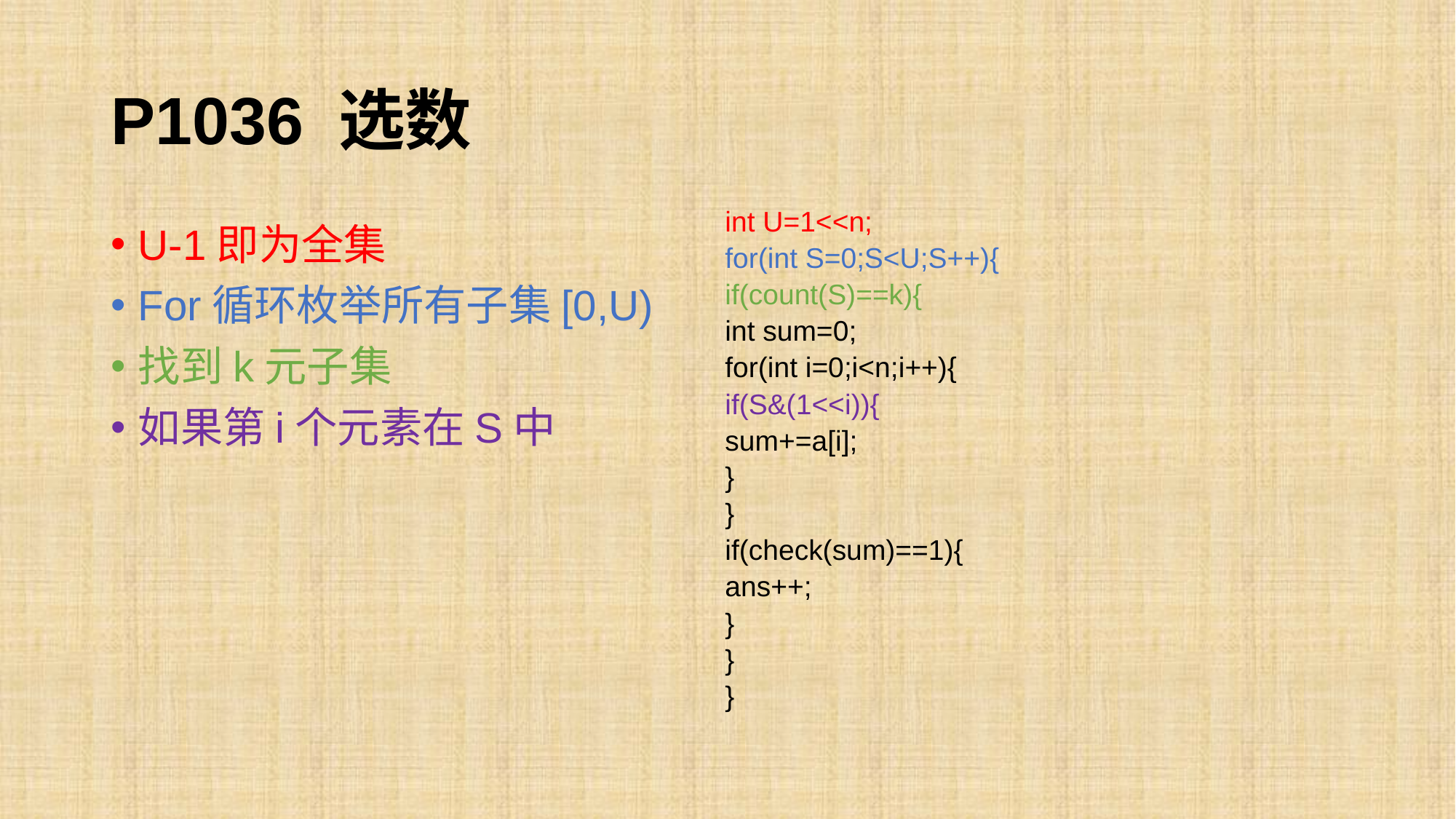

# P1036 选数
	int U=1<<n;
	for(int S=0;S<U;S++){
		if(count(S)==k){
			int sum=0;
			for(int i=0;i<n;i++){
				if(S&(1<<i)){
					sum+=a[i];
				}
			}
			if(check(sum)==1){
				ans++;
			}
		}
	}
U-1即为全集
For循环枚举所有子集[0,U)
找到k元子集
如果第i个元素在S中